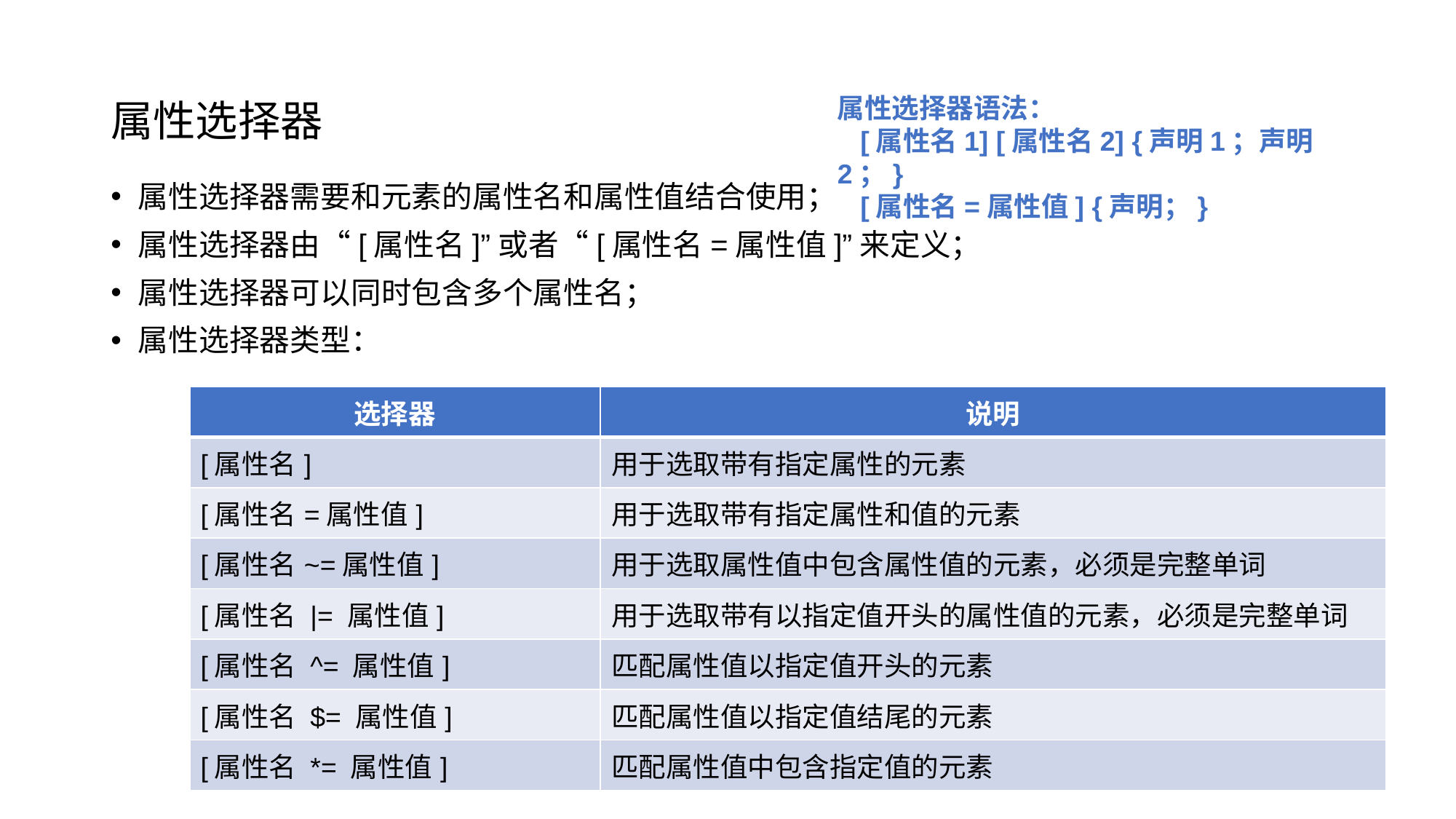

# 属性选择器
属性选择器语法：
   [属性名1] [属性名2] {声明1；声明2；}
   [属性名=属性值] {声明；}
属性选择器需要和元素的属性名和属性值结合使用；
属性选择器由“[属性名]”或者“[属性名=属性值]”来定义；
属性选择器可以同时包含多个属性名；
属性选择器类型：
| 选择器 | 说明 |
| --- | --- |
| [属性名] | 用于选取带有指定属性的元素 |
| [属性名=属性值] | 用于选取带有指定属性和值的元素 |
| [属性名~=属性值] | 用于选取属性值中包含属性值的元素，必须是完整单词 |
| [属性名 |= 属性值] | 用于选取带有以指定值开头的属性值的元素，必须是完整单词 |
| [属性名 ^= 属性值] | 匹配属性值以指定值开头的元素 |
| [属性名 $= 属性值] | 匹配属性值以指定值结尾的元素 |
| [属性名 \*= 属性值] | 匹配属性值中包含指定值的元素 |